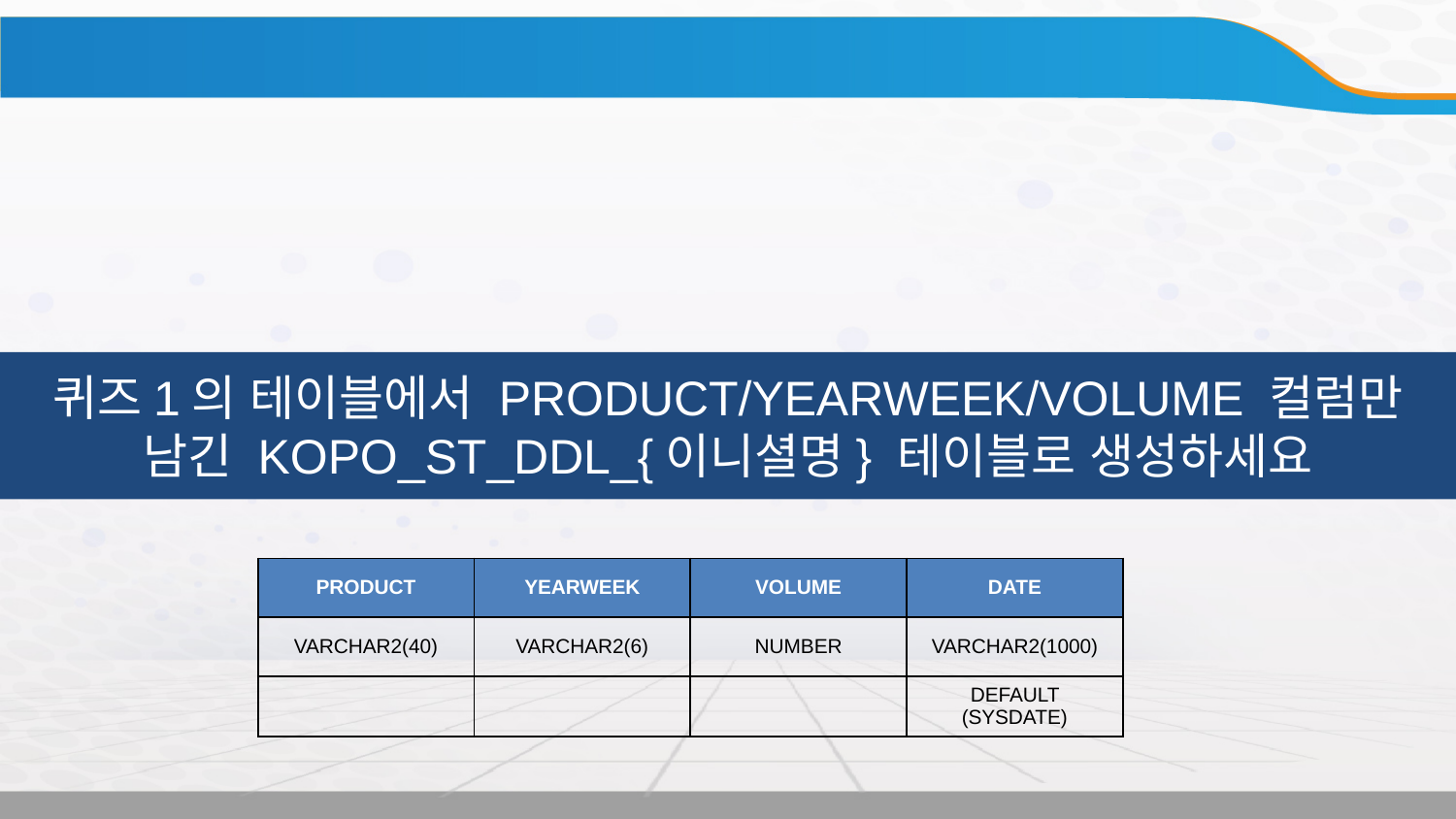

퀴즈1의 테이블에서 PRODUCT/YEARWEEK/VOLUME 컬럼만
남긴 KOPO_ST_DDL_{이니셜명} 테이블로 생성하세요
| PRODUCT | YEARWEEK | VOLUME | DATE |
| --- | --- | --- | --- |
| VARCHAR2(40) | VARCHAR2(6) | NUMBER | VARCHAR2(1000) |
|  |  |  | DEFAULT (SYSDATE) |